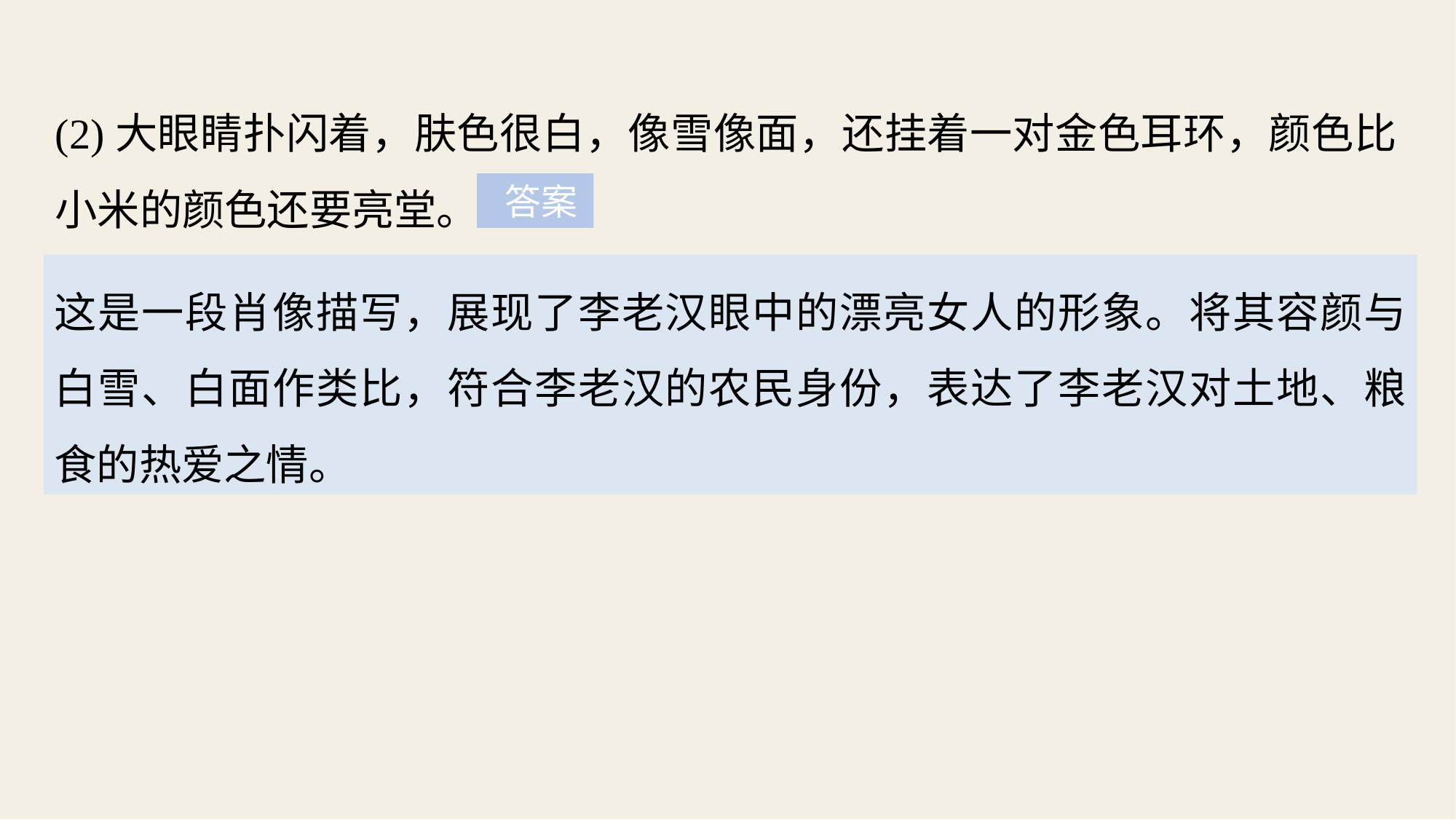

(2)大眼睛扑闪着，肤色很白，像雪像面，还挂着一对金色耳环，颜色比小米的颜色还要亮堂。
 答案
这是一段肖像描写，展现了李老汉眼中的漂亮女人的形象。将其容颜与白雪、白面作类比，符合李老汉的农民身份，表达了李老汉对土地、粮食的热爱之情。